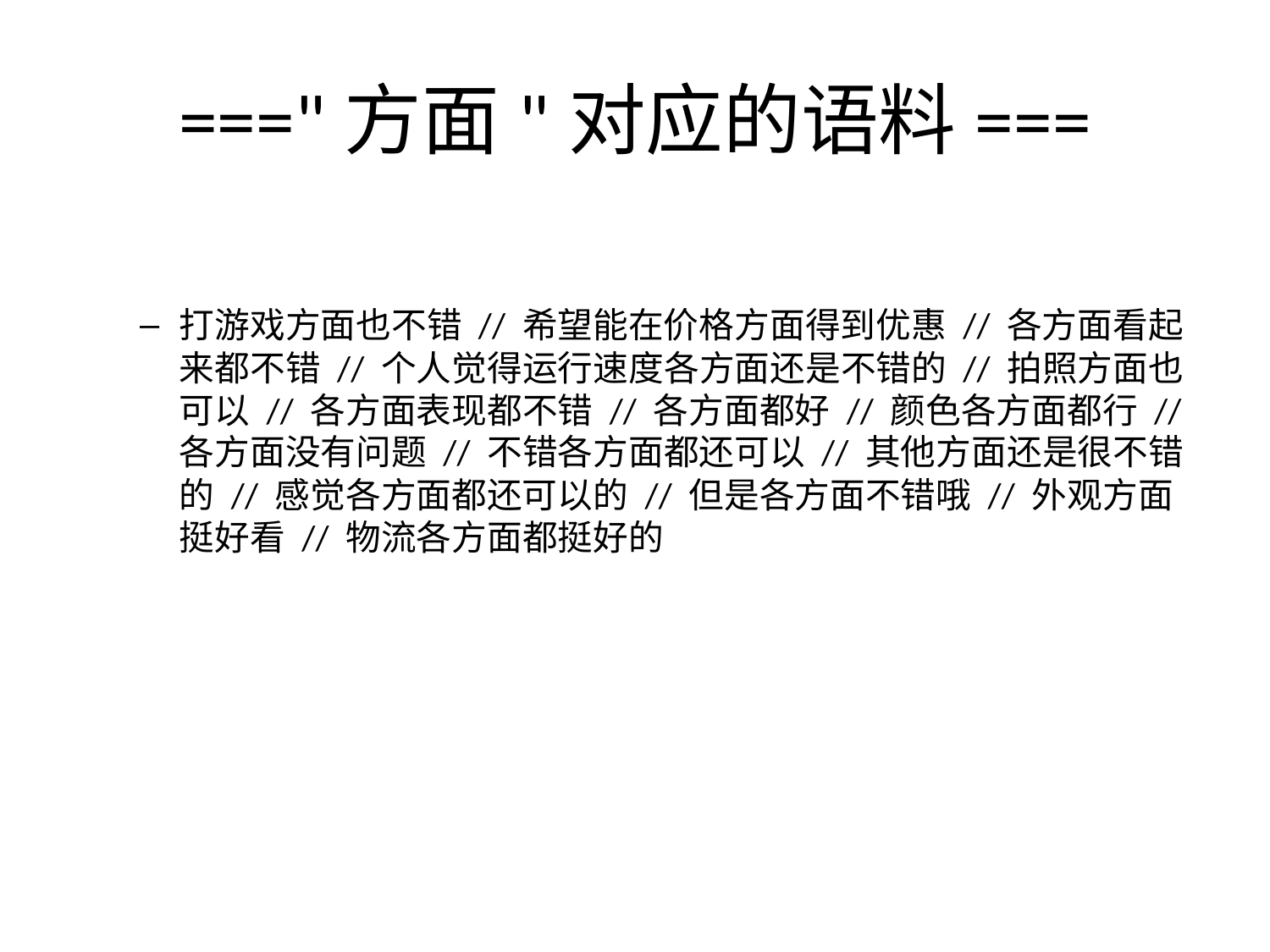

# ==="方面"对应的语料===

打游戏方面也不错 // 希望能在价格方面得到优惠 // 各方面看起来都不错 // 个人觉得运行速度各方面还是不错的 // 拍照方面也可以 // 各方面表现都不错 // 各方面都好 // 颜色各方面都行 // 各方面没有问题 // 不错各方面都还可以 // 其他方面还是很不错的 // 感觉各方面都还可以的 // 但是各方面不错哦 // 外观方面挺好看 // 物流各方面都挺好的